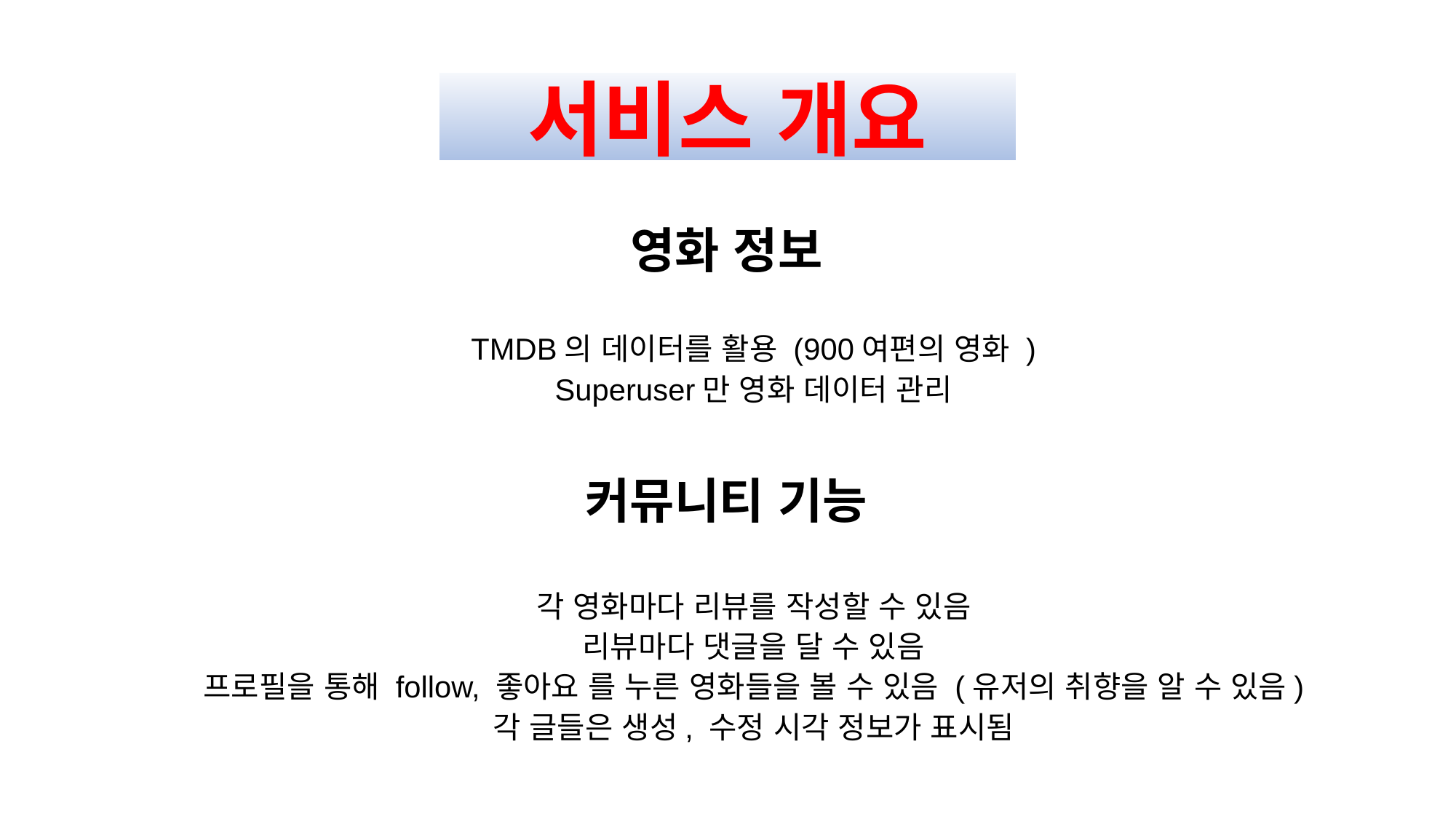

서비스 개요
#

영화 정보

TMDB의 데이터를 활용 (900여편의 영화 )
Superuser만 영화 데이터 관리

커뮤니티 기능

각 영화마다 리뷰를 작성할 수 있음
리뷰마다 댓글을 달 수 있음
프로필을 통해 follow, 좋아요 를 누른 영화들을 볼 수 있음 (유저의 취향을 알 수 있음)
각 글들은 생성, 수정 시각 정보가 표시됨